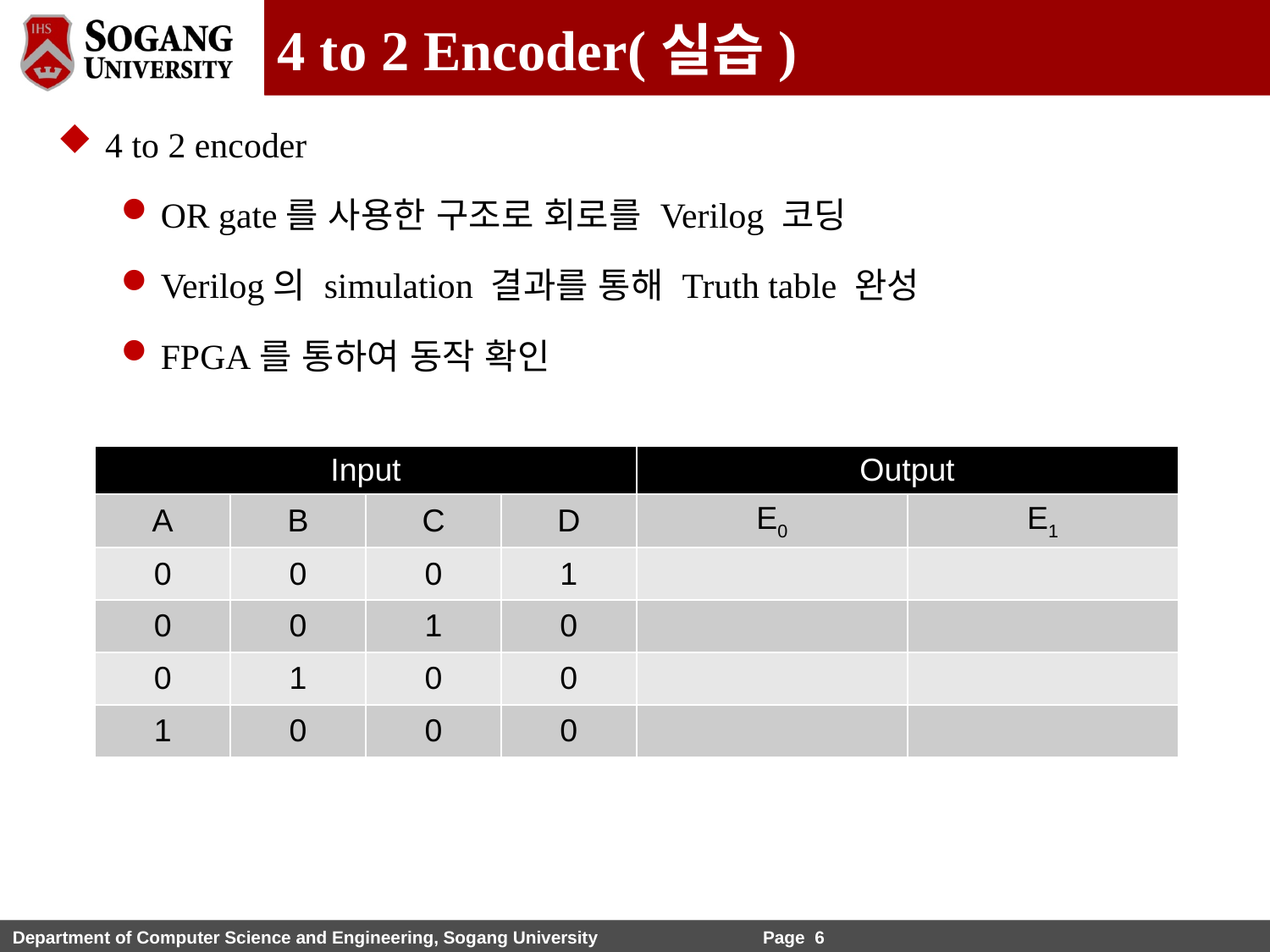

4 to 2 Encoder(실습)
4 to 2 encoder
OR gate를 사용한 구조로 회로를 Verilog 코딩
Verilog의 simulation 결과를 통해 Truth table 완성
FPGA를 통하여 동작 확인

| Input |  |  |  | Output |  |
| --- | --- | --- | --- | --- | --- |
| A | B | C | D | E0 | E1 |
| 0 | 0 | 0 | 1 |  |  |
| 0 | 0 | 1 | 0 |  |  |
| 0 | 1 | 0 | 0 |  |  |
| 1 | 0 | 0 | 0 |  |  |